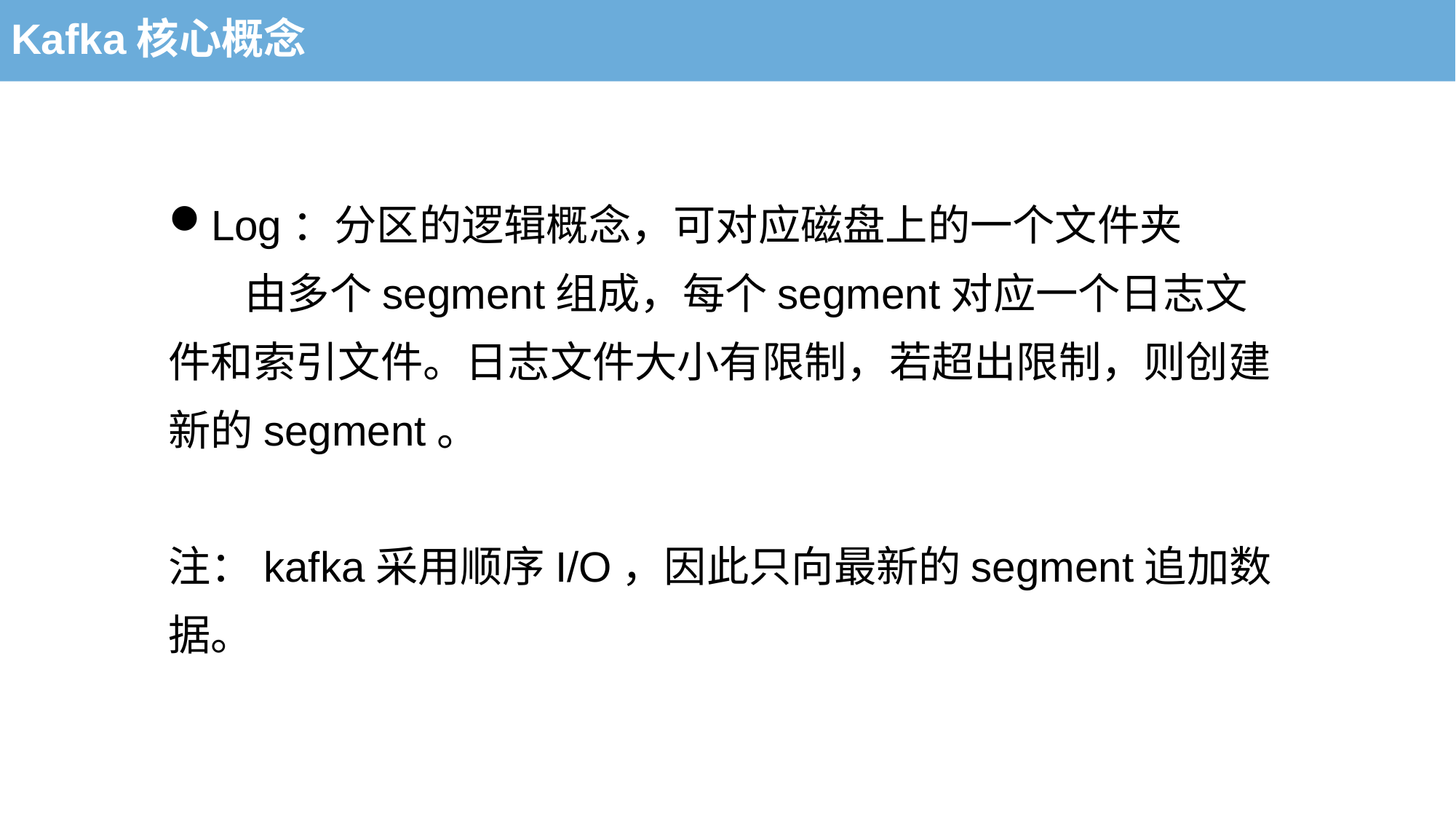

# Kafka核心概念
Log：分区的逻辑概念，可对应磁盘上的一个文件夹
       由多个segment组成，每个segment对应一个日志文件和索引文件。日志文件大小有限制，若超出限制，则创建新的segment。

注：kafka采用顺序I/O，因此只向最新的segment追加数据。